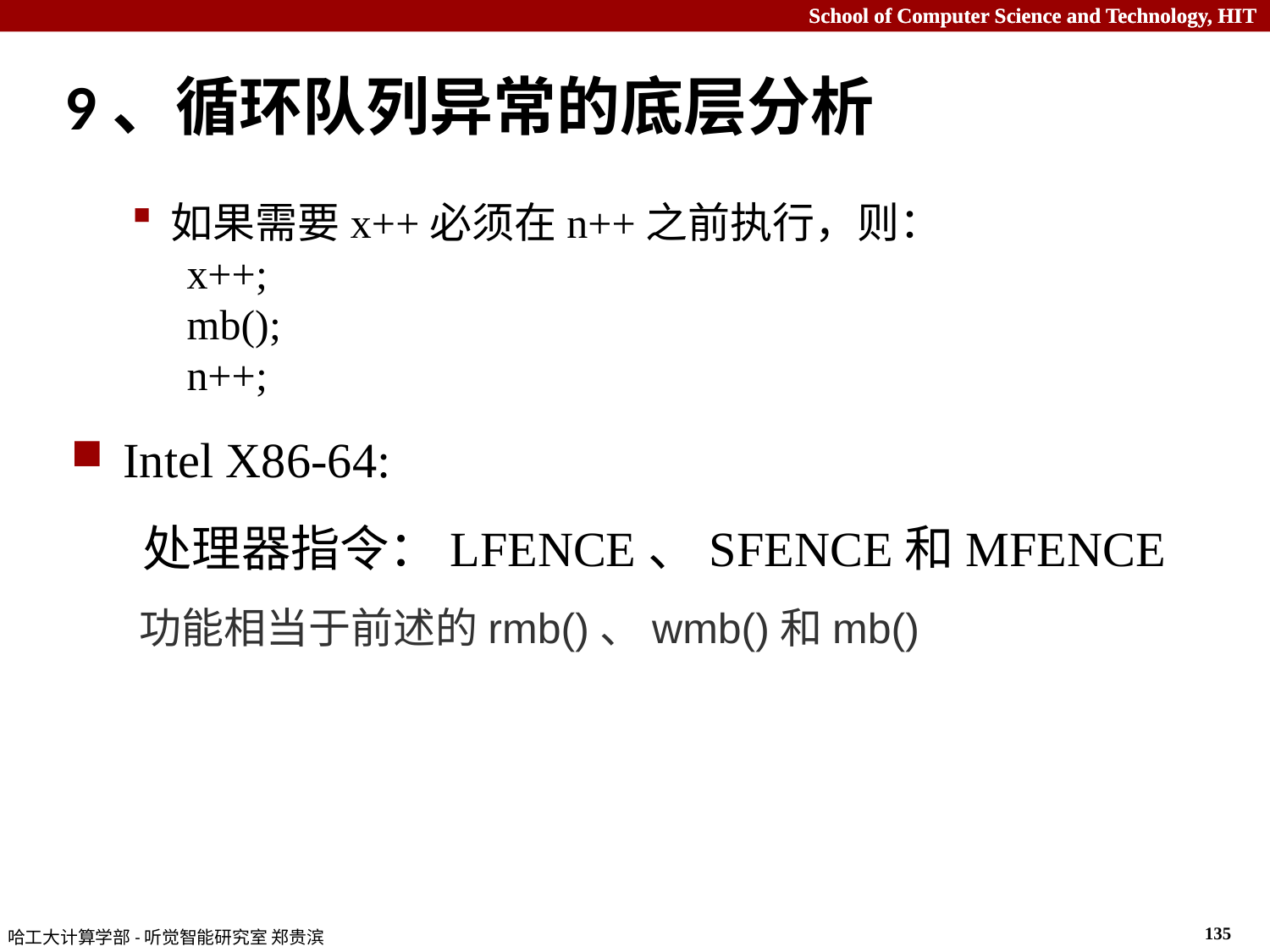

# 9、循环队列异常的底层分析
如果需要x++必须在n++之前执行，则：
x++;
mb();
n++;
Intel X86-64:
     处理器指令：LFENCE、SFENCE和MFENCE
功能相当于前述的rmb()、wmb()和mb()